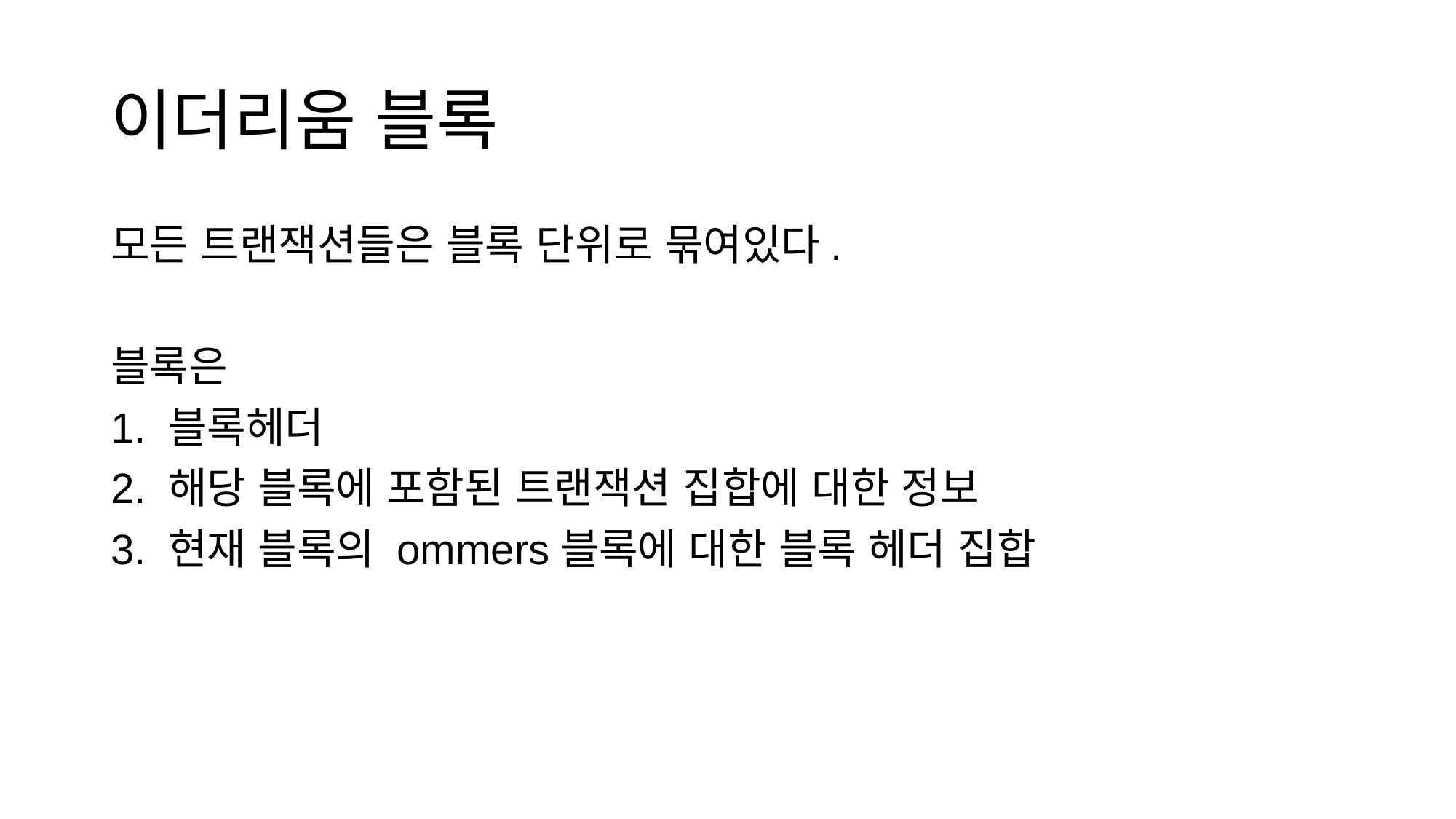

# 이더리움 블록
모든 트랜잭션들은 블록 단위로 묶여있다.

블록은
1. 블록헤더
2. 해당 블록에 포함된 트랜잭션 집합에 대한 정보
3. 현재 블록의 ommers블록에 대한 블록 헤더 집합